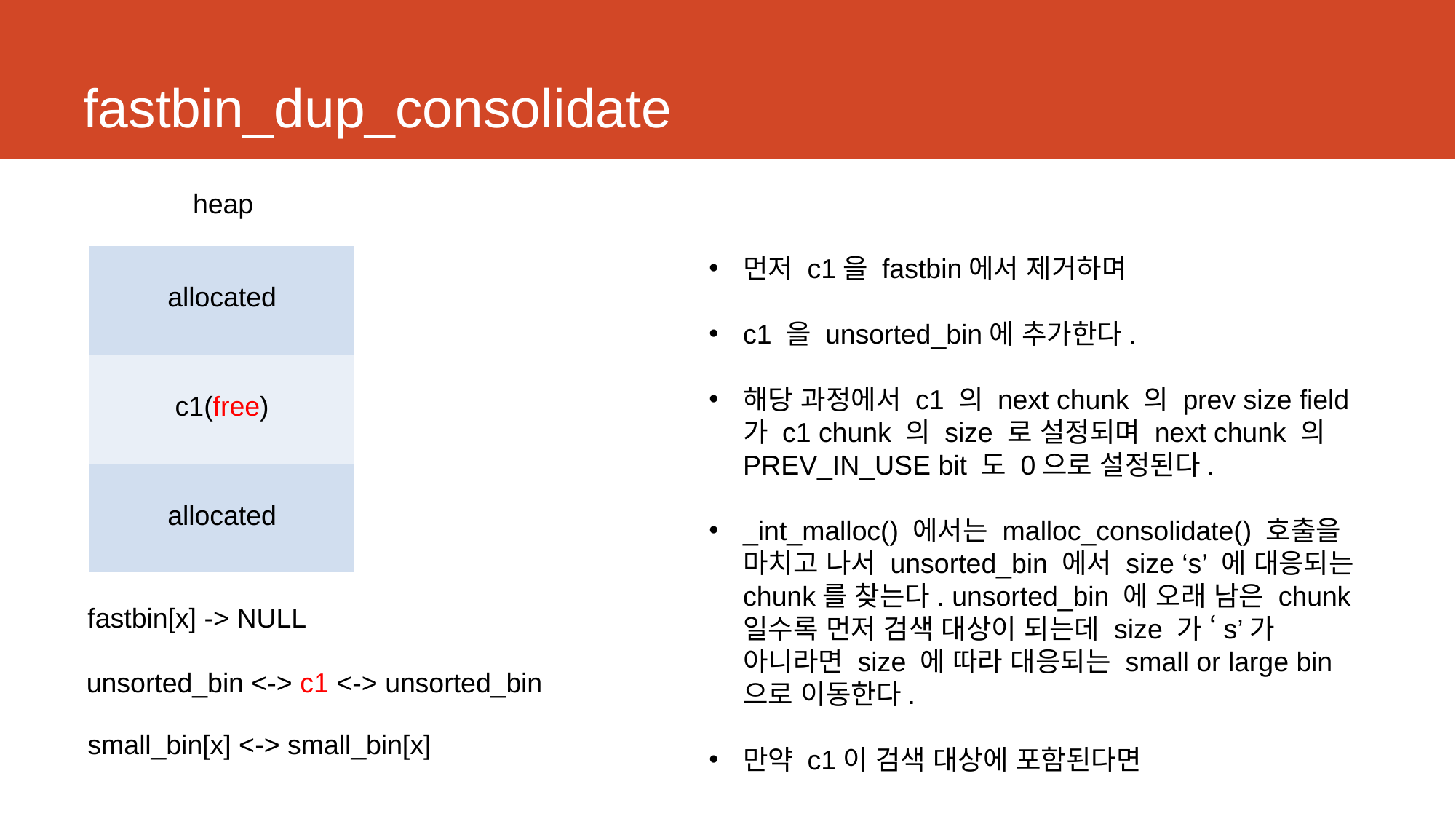

# fastbin_dup_consolidate
heap
| allocated |
| --- |
| c1(free) |
| allocated |
먼저 c1을 fastbin에서 제거하며

c1 을 unsorted_bin에 추가한다.

해당 과정에서 c1 의 next chunk 의 prev size field 가 c1 chunk 의 size 로 설정되며 next chunk 의 PREV_IN_USE bit 도 0으로 설정된다.

_int_malloc() 에서는 malloc_consolidate() 호출을 마치고 나서 unsorted_bin 에서 size ‘s’ 에 대응되는 chunk를 찾는다. unsorted_bin 에 오래 남은 chunk 일수록 먼저 검색 대상이 되는데 size 가 ‘s’가 아니라면 size 에 따라 대응되는 small or large bin으로 이동한다.

만약 c1이 검색 대상에 포함된다면

fastbin[x] -> NULL
unsorted_bin <-> c1 <-> unsorted_bin
small_bin[x] <-> small_bin[x]